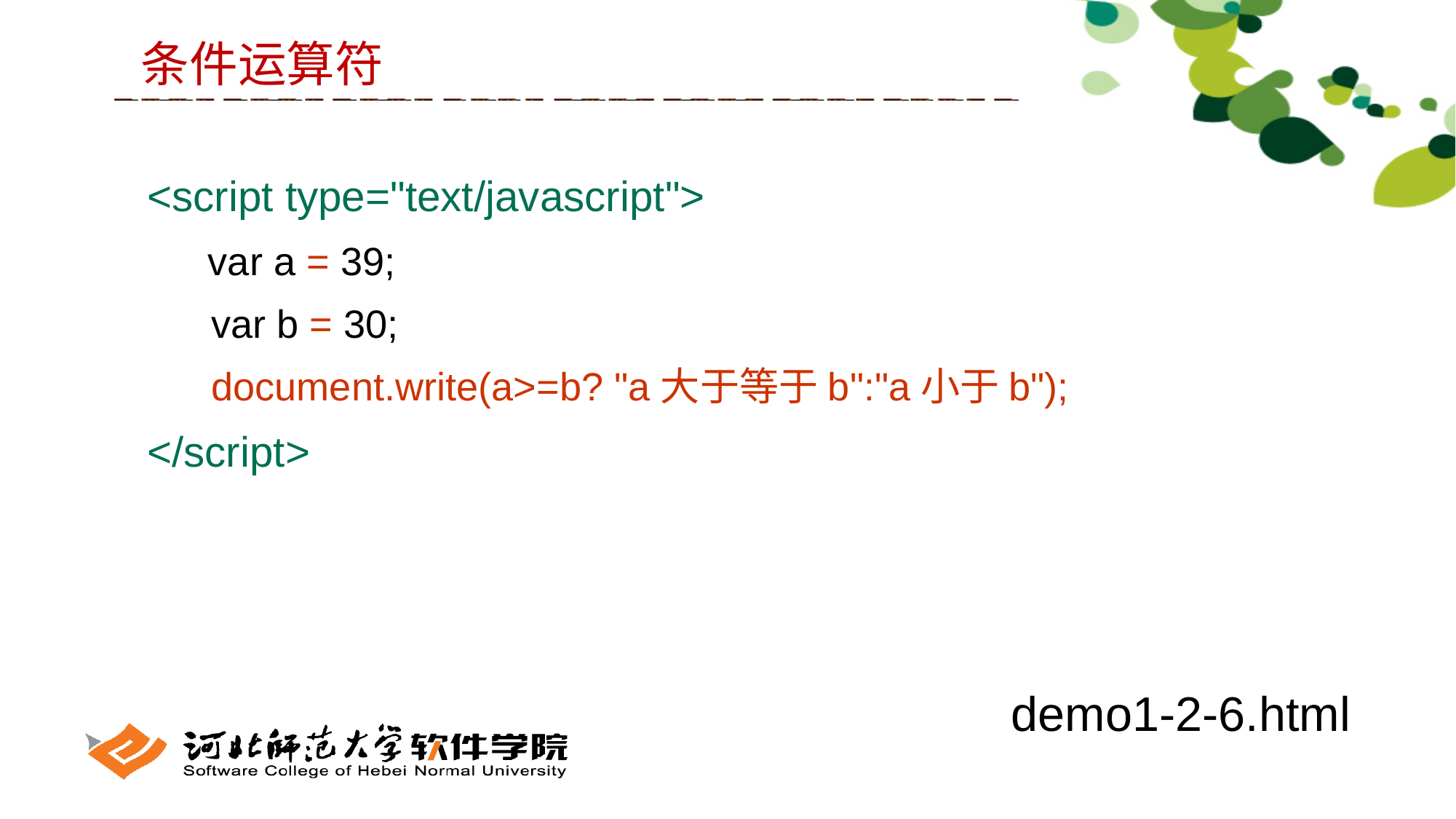

条件运算符
<script type="text/javascript">
    var a = 39;
    var b = 30;
    document.write(a>=b? "a大于等于b":"a小于b");
</script>

demo1-2-6.html